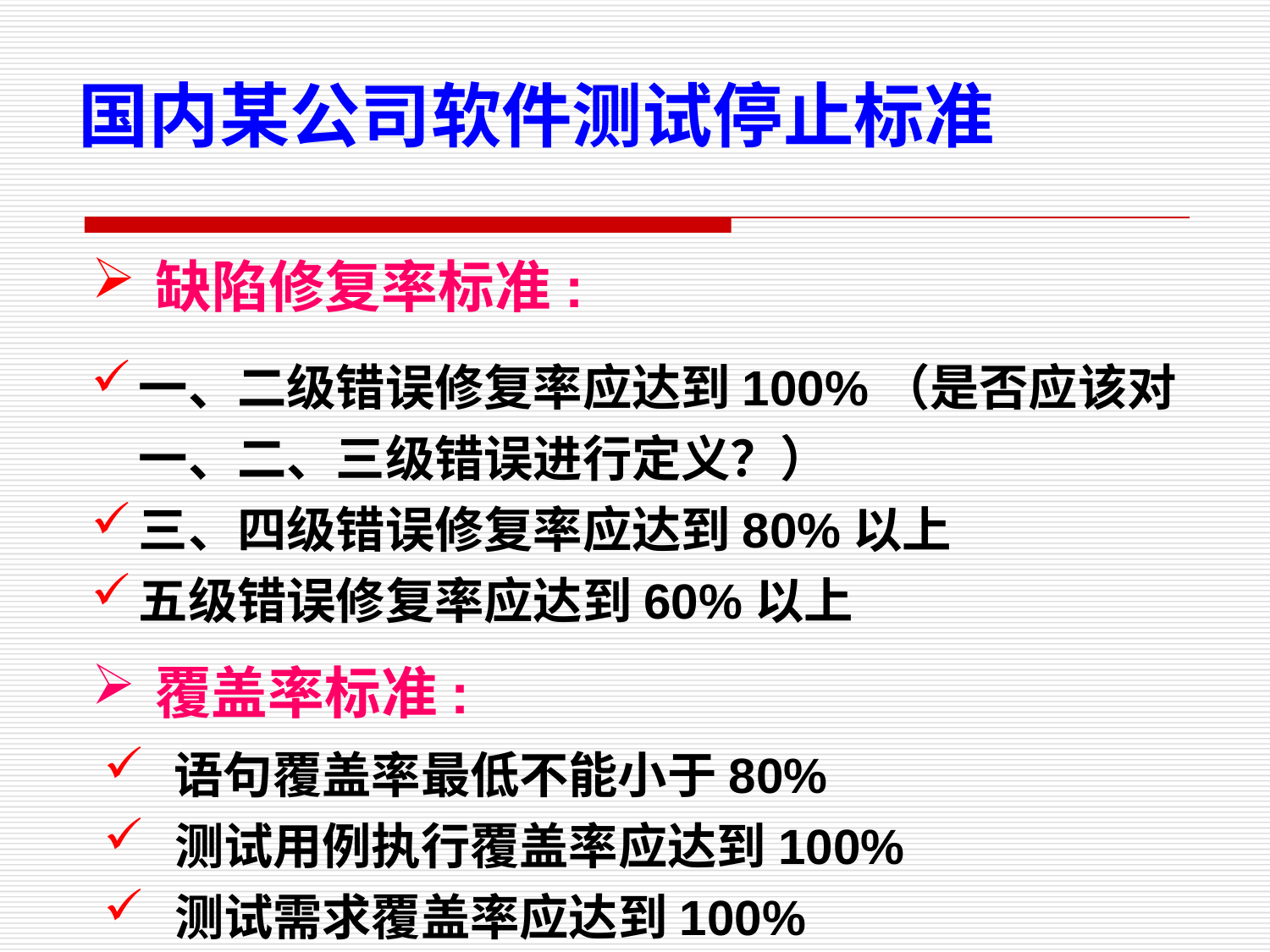

国内某公司软件测试停止标准
缺陷修复率标准:
一、二级错误修复率应达到100%（是否应该对一、二、三级错误进行定义？）
三、四级错误修复率应达到80%以上
五级错误修复率应达到60%以上
覆盖率标准:
 语句覆盖率最低不能小于80%
 测试用例执行覆盖率应达到100%
 测试需求覆盖率应达到100%